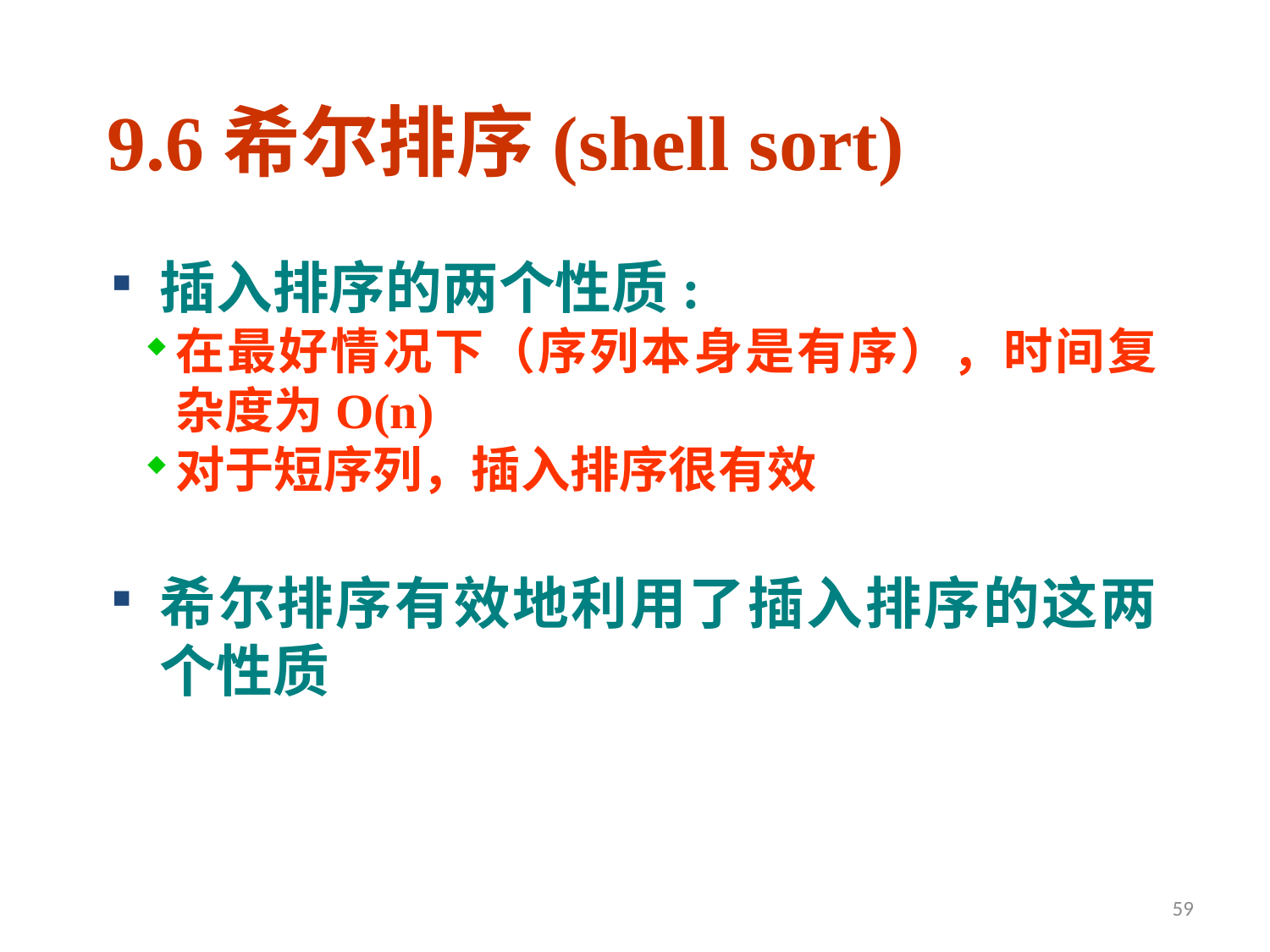

9.6希尔排序(shell sort)
插入排序的两个性质:
在最好情况下（序列本身是有序），时间复杂度为O(n)
对于短序列，插入排序很有效

希尔排序有效地利用了插入排序的这两个性质

59